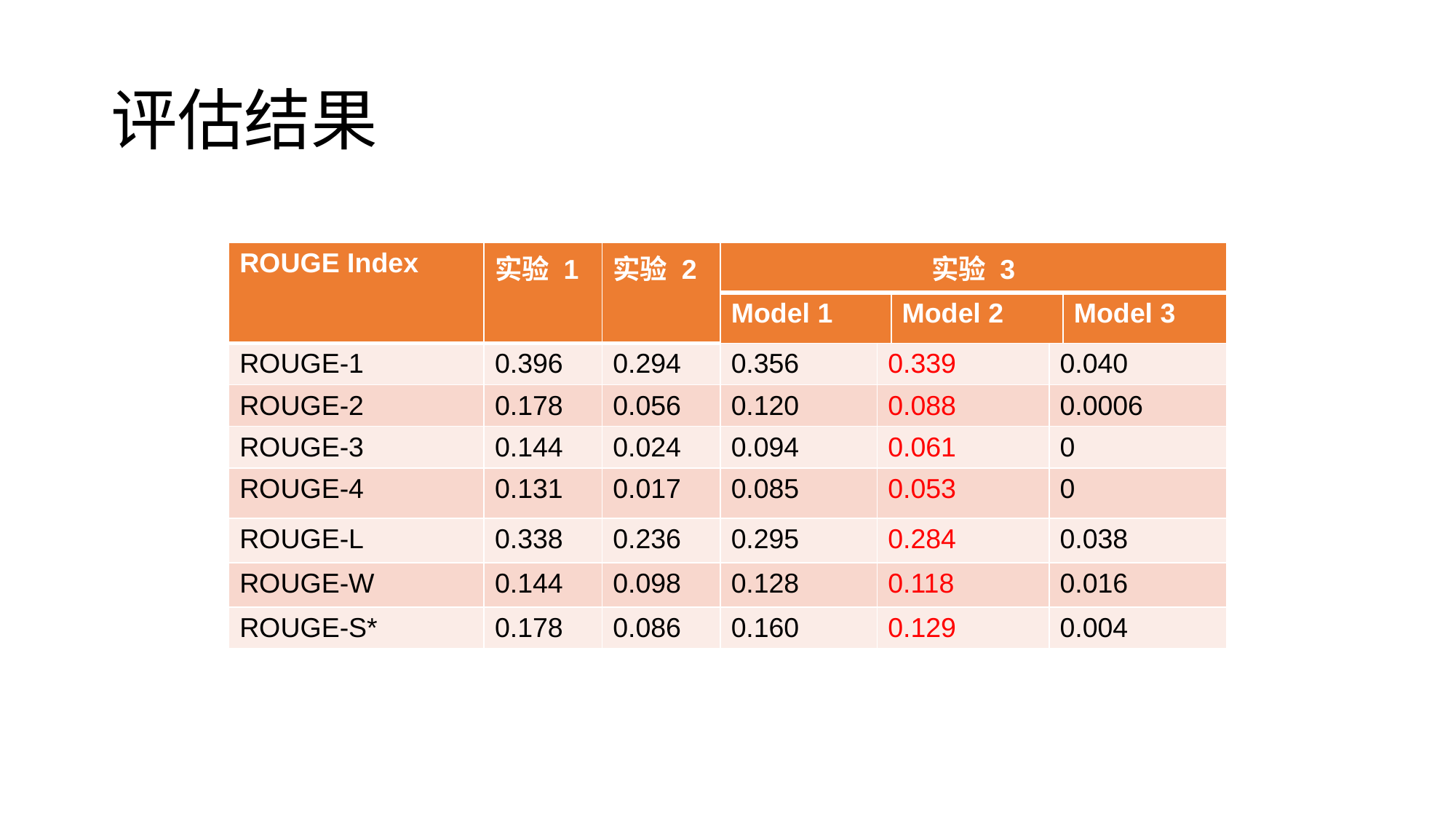

# 评估结果
| ROUGE Index | 实验 1 | 实验 2 | 实验 3 |  |  |  |  |
| --- | --- | --- | --- | --- | --- | --- | --- |
|  |  |  | Model 1 |  | Model 2 |  | Model 3 |
| ROUGE-1 | 0.396 | 0.294 | 0.356 | 0.339 |  | 0.040 |  |
| ROUGE-2 | 0.178 | 0.056 | 0.120 | 0.088 |  | 0.0006 |  |
| ROUGE-3 | 0.144 | 0.024 | 0.094 | 0.061 |  | 0 |  |
| ROUGE-4 | 0.131 | 0.017 | 0.085 | 0.053 |  | 0 |  |
| ROUGE-L | 0.338 | 0.236 | 0.295 | 0.284 |  | 0.038 |  |
| ROUGE-W | 0.144 | 0.098 | 0.128 | 0.118 |  | 0.016 |  |
| ROUGE-S\* | 0.178 | 0.086 | 0.160 | 0.129 |  | 0.004 |  |